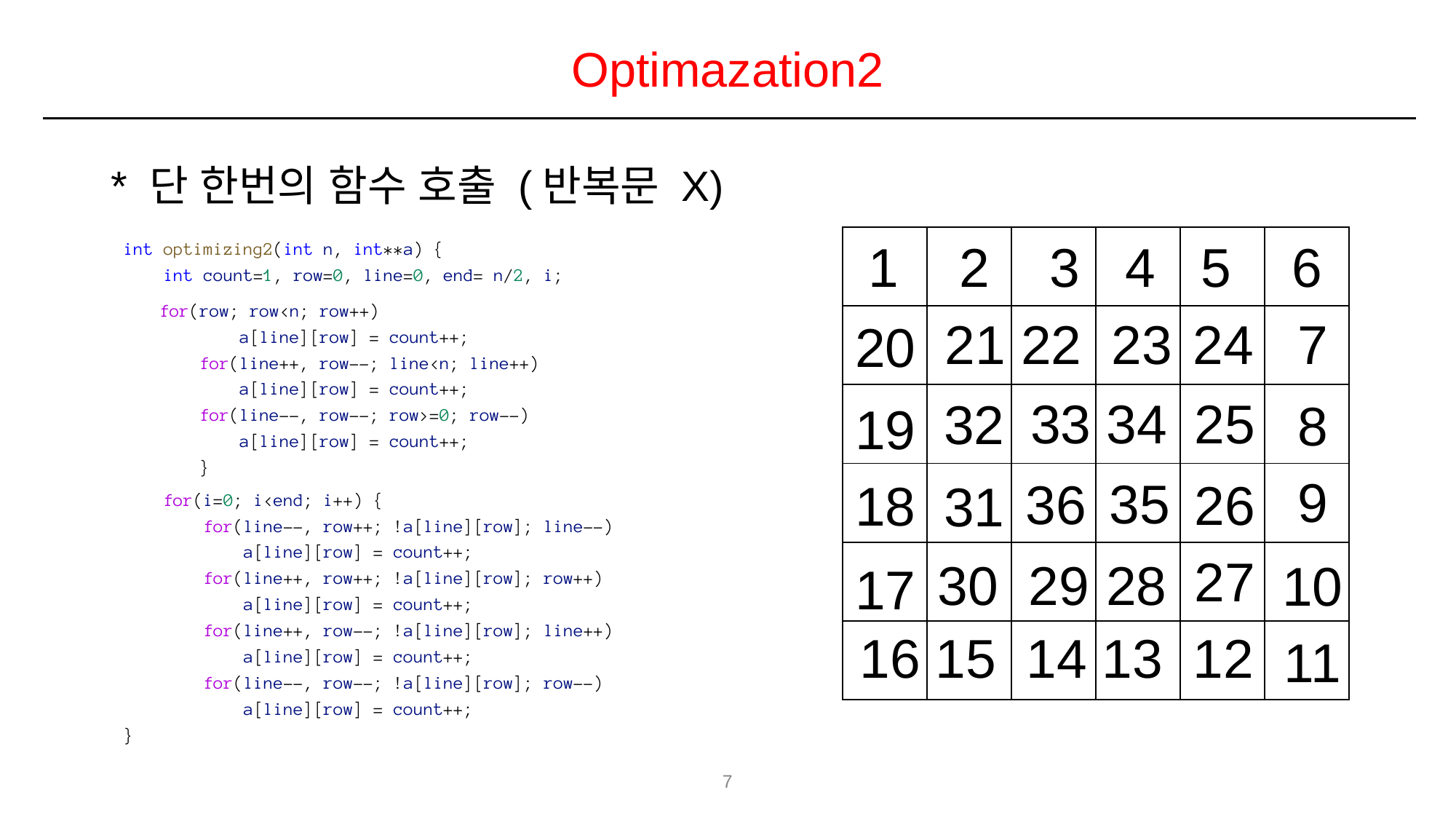

# Optimazation2
* 단 한번의 함수 호출 (반복문 X)
int optimizing2(int n, int**a) {
    int count=1, row=0, line=0, end= n/2, i;

|  |  |  |  |  |  |
| --- | --- | --- | --- | --- | --- |
|  |  |  |  |  |  |
|  |  |  |  |  |  |
|  |  |  |  |  |  |
|  |  |  |  |  |  |
|  |  |  |  |  |  |
 1    2    3   4   5    6
for(row; row<n; row++)
        a[line][row] = count++;
    for(line++, row--; line<n; line++)
        a[line][row] = count++;
    for(line--, row--; row>=0; row--)
        a[line][row] = count++;
    }
 21 22  23  24
7

8

9

10

11
20

19

18

17
25

26

27
 33 34
32

31

 35
 36
    for(i=0; i<end; i++) {
        for(line--, row++; !a[line][row]; line--)
            a[line][row] = count++;
        for(line++, row++; !a[line][row]; row++)
            a[line][row] = count++;
        for(line++, row--; !a[line][row]; line++)
            a[line][row] = count++;
        for(line--, row--; !a[line][row]; row--)
            a[line][row] = count++;
}
30  29  28
16 15  14 13  12
7